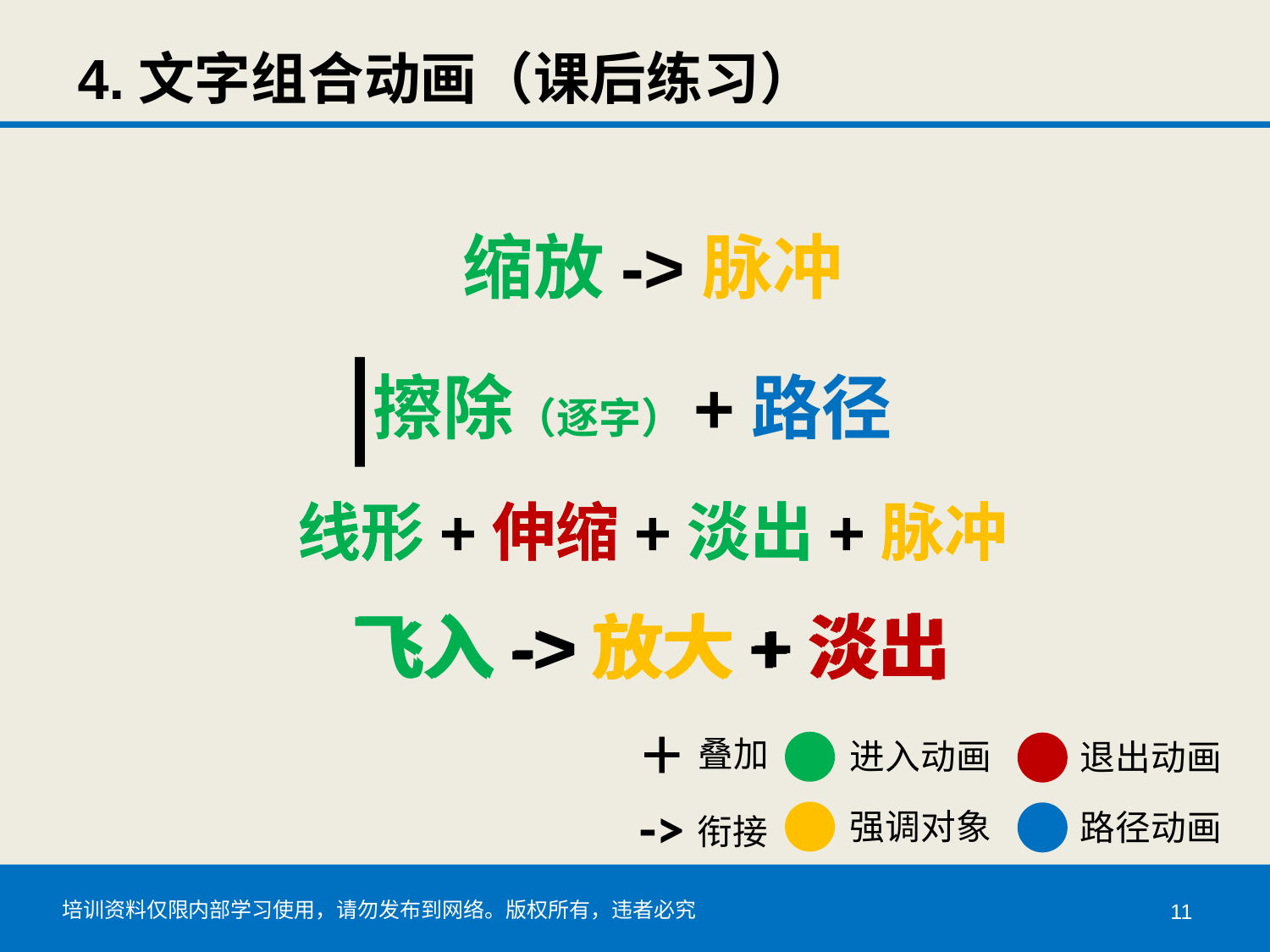

# 4.文字组合动画（课后练习）
缩放->脉冲

擦除（逐字）+路径
线形+伸缩+淡出+脉冲
线形+伸缩+淡出+脉冲
飞入->放大+淡出
飞入->放大+淡出
+
叠加
进入动画
退出动画

->
强调对象
路径动画

衔接
11